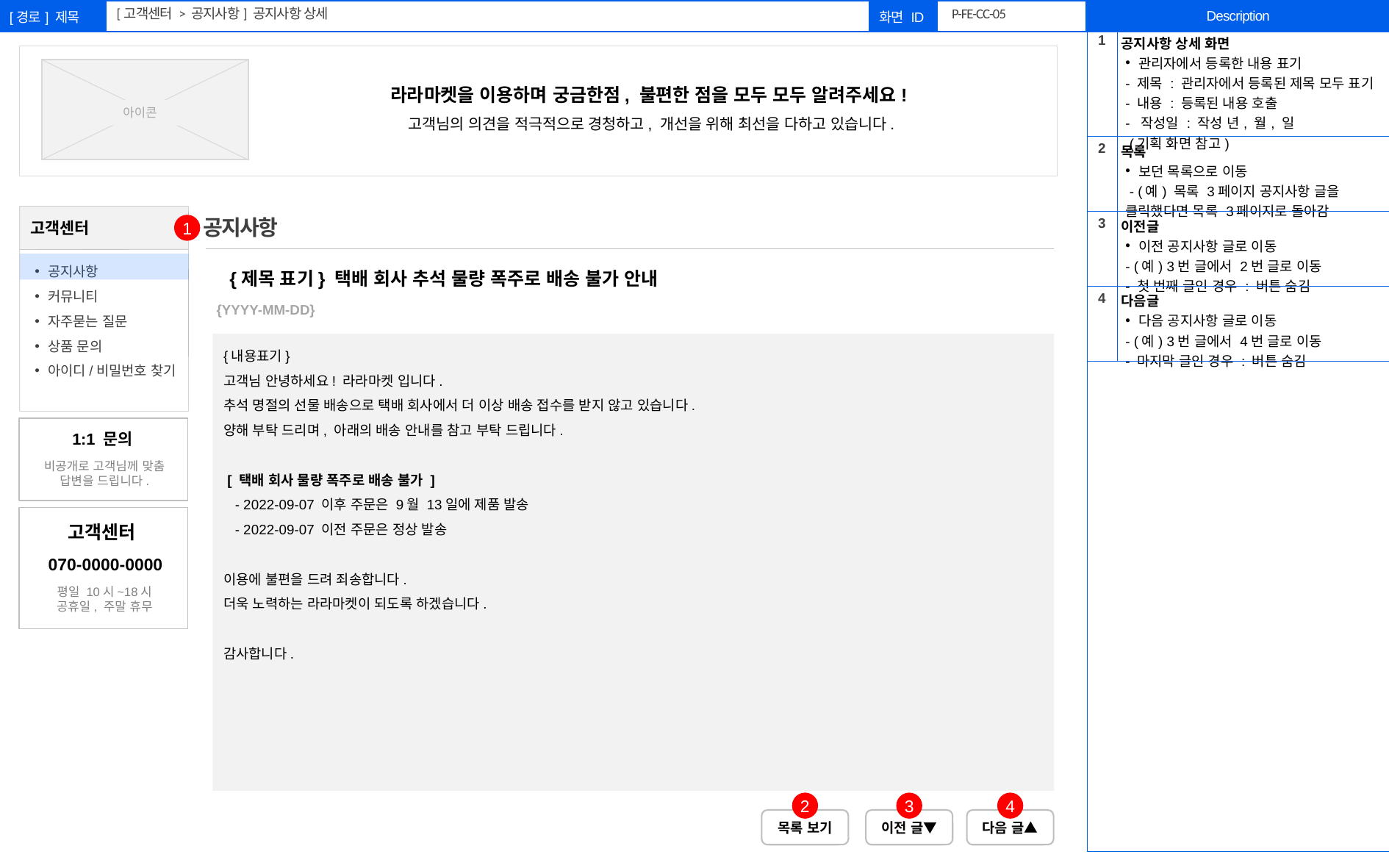

[고객센터 > 공지사항] 공지사항 상세
# P-FE-CC-05
| 1 | 공지사항 상세 화면 관리자에서 등록한 내용 표기 - 제목 : 관리자에서 등록된 제목 모두 표기 - 내용 : 등록된 내용 호출 - 작성일 : 작성 년, 월, 일 (기획 화면 참고) |
| --- | --- |
| 2 | 목록 보던 목록으로 이동 - (예) 목록 3페이지 공지사항 글을 클릭했다면 목록 3페이지로 돌아감 |
| 3 | 이전글 이전 공지사항 글로 이동 - (예) 3번 글에서 2번 글로 이동 - 첫 번째 글인 경우 : 버튼 숨김 |
| 4 | 다음글 다음 공지사항 글로 이동 - (예) 3번 글에서 4번 글로 이동 - 마지막 글인 경우 : 버튼 숨김 |
|  |  |

아이콘
라라마켓을 이용하며 궁금한점, 불편한 점을 모두 모두 알려주세요!
고객님의 의견을 적극적으로 경청하고, 개선을 위해 최선을 다하고 있습니다.
공지사항
1

{제목 표기} 택배 회사 추석 물량 폭주로 배송 불가 안내
{YYYY-MM-DD}
{내용표기}
고객님 안녕하세요! 라라마켓 입니다.
추석 명절의 선물 배송으로 택배 회사에서 더 이상 배송 접수를 받지 않고 있습니다.
양해 부탁 드리며, 아래의 배송 안내를 참고 부탁 드립니다.

 [ 택배 회사 물량 폭주로 배송 불가 ]
   - 2022-09-07 이후 주문은 9월 13일에 제품 발송
   - 2022-09-07 이전 주문은 정상 발송

이용에 불편을 드려 죄송합니다.
더욱 노력하는 라라마켓이 되도록 하겠습니다.

감사합니다.
2
3
4
목록 보기
이전 글▼
다음 글▲